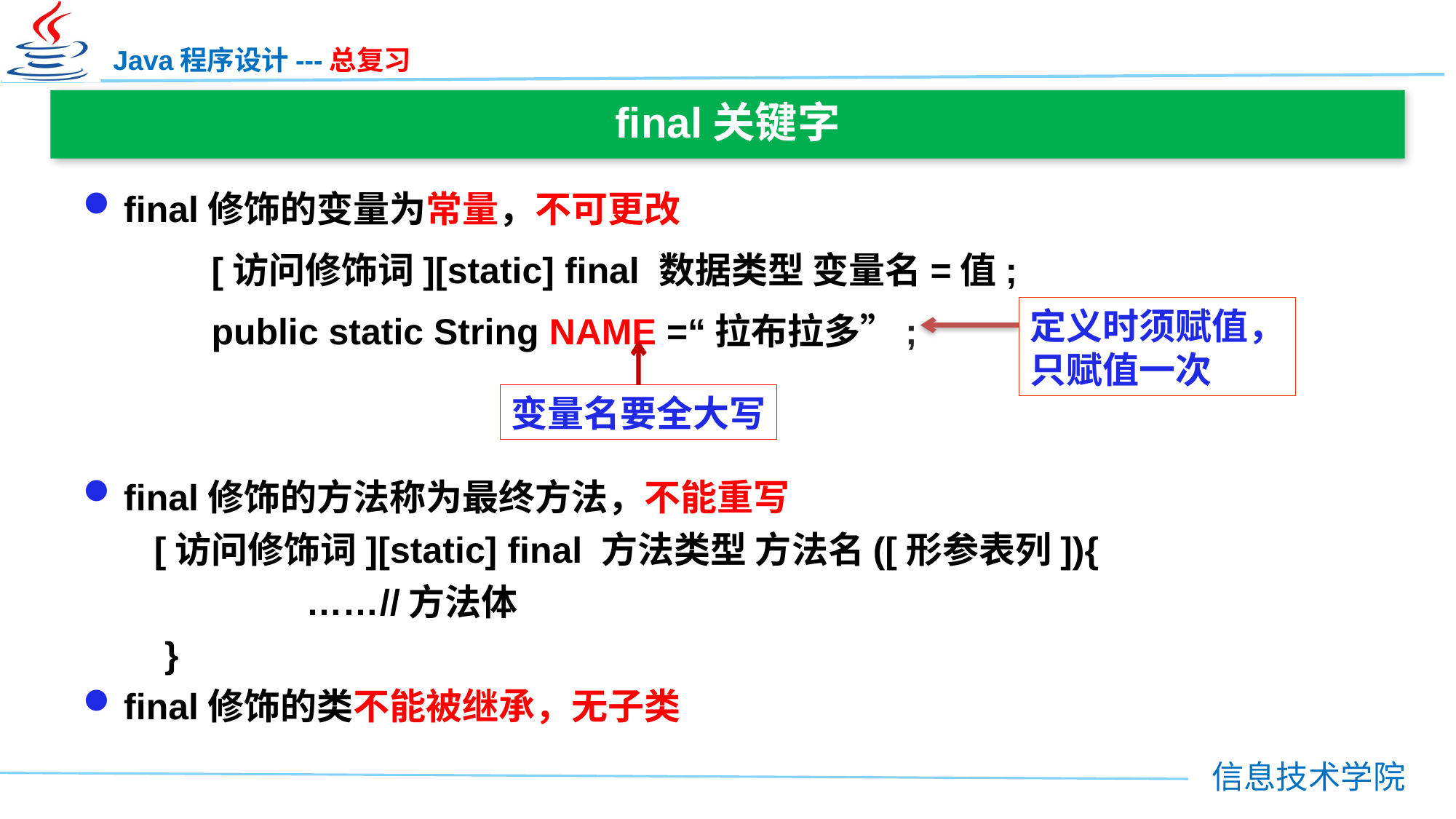

final关键字
final修饰的变量为常量，不可更改
[访问修饰词][static] final 数据类型 变量名=值;
public static String NAME =“拉布拉多”;

final修饰的方法称为最终方法，不能重写
       [访问修饰词][static] final 方法类型 方法名([形参表列]){
                      ……//方法体
        }
final修饰的类不能被继承，无子类
定义时须赋值，
只赋值一次
变量名要全大写